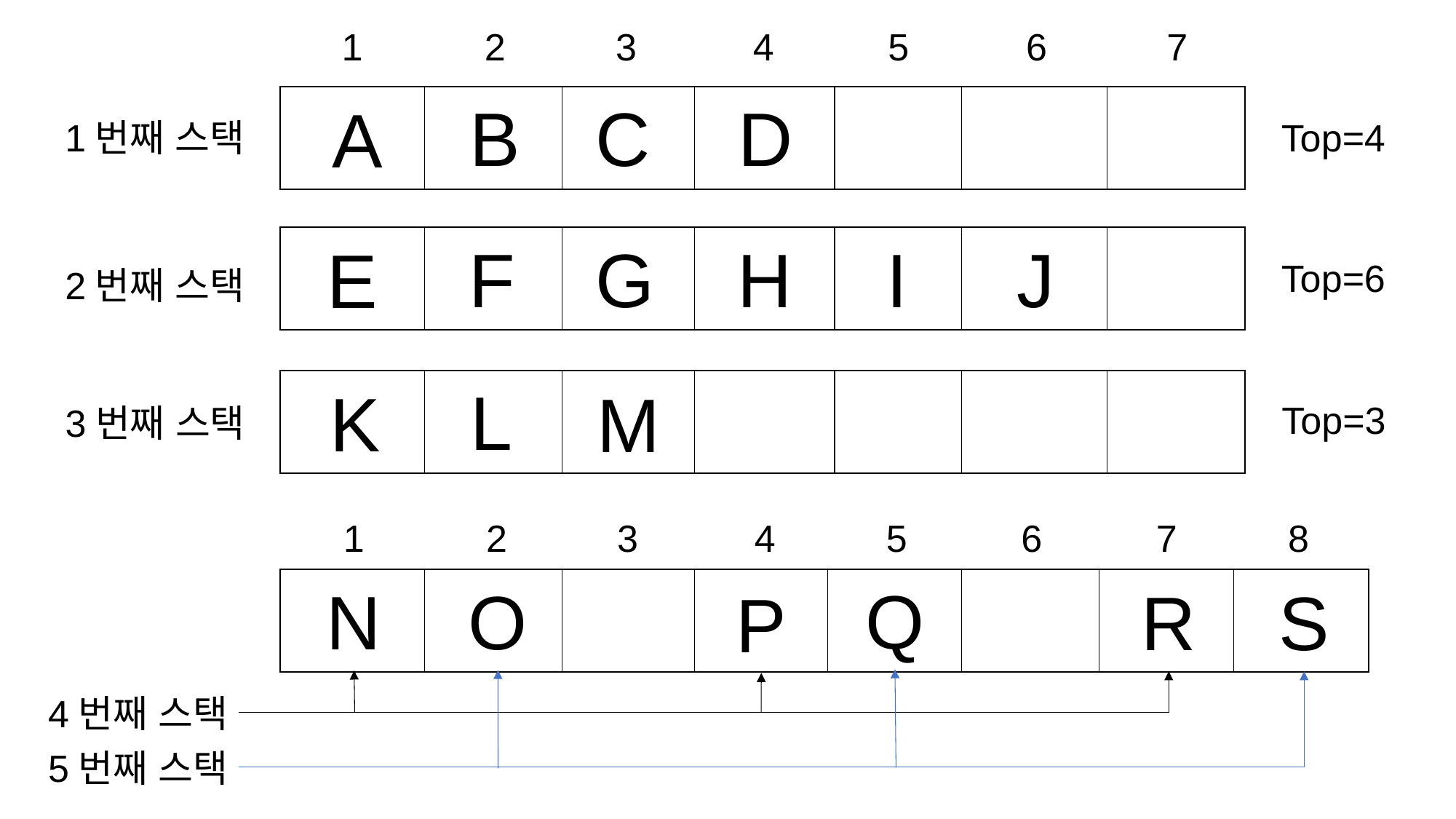

7
4
5
6
1
2
3
B
C
D

A
1번째 스택
Top=4
F
G
H
I
J

E
Top=6
2번째 스택
L

K
M
Top=3
3번째 스택
7
4
5
6
1
2
3
8
Q
O
N

R
S
P
4번째 스택
5번째 스택